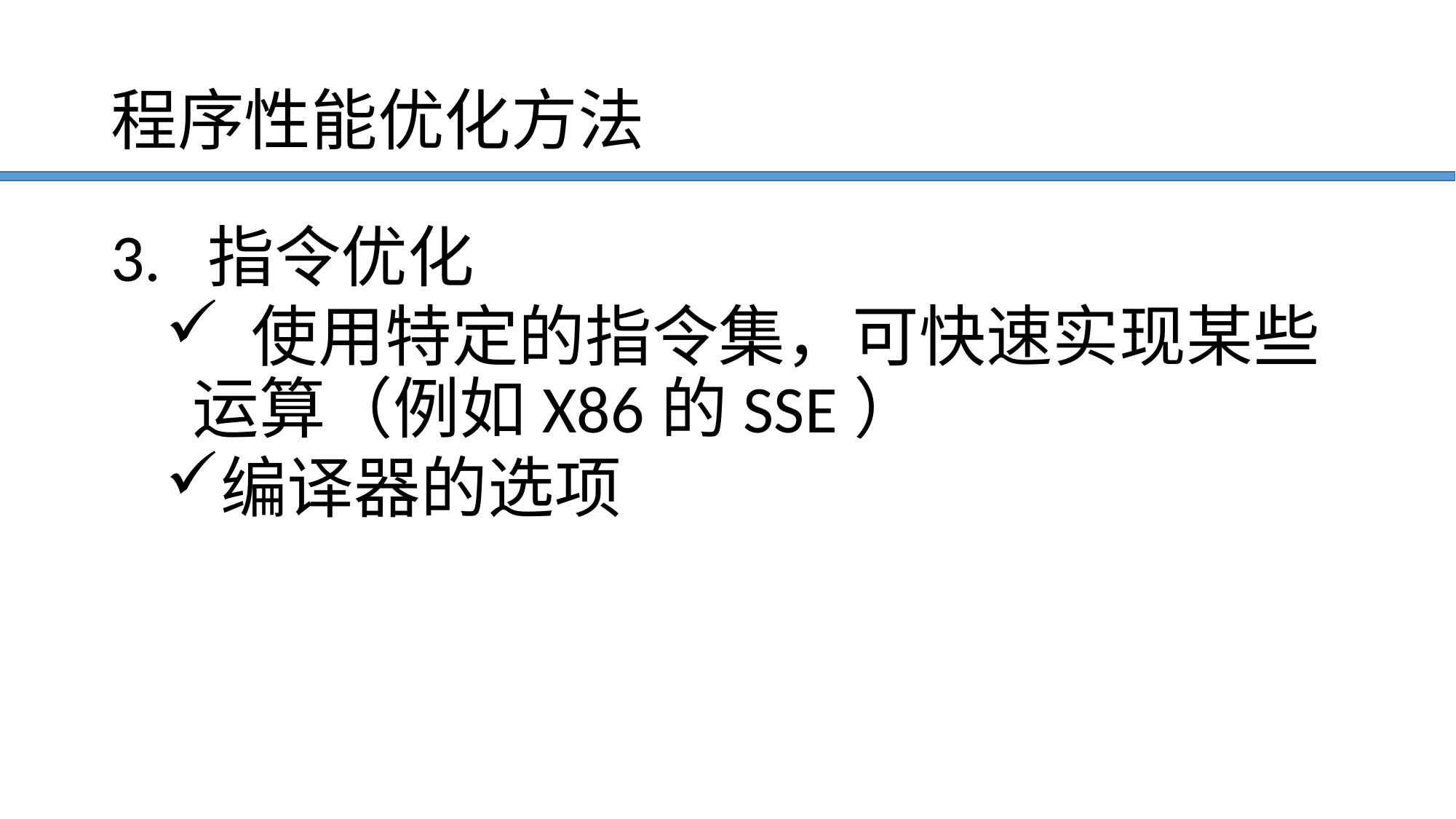

# 程序性能优化方法

3.  指令优化
 使用特定的指令集，可快速实现某些运算（例如X86的SSE）
编译器的选项